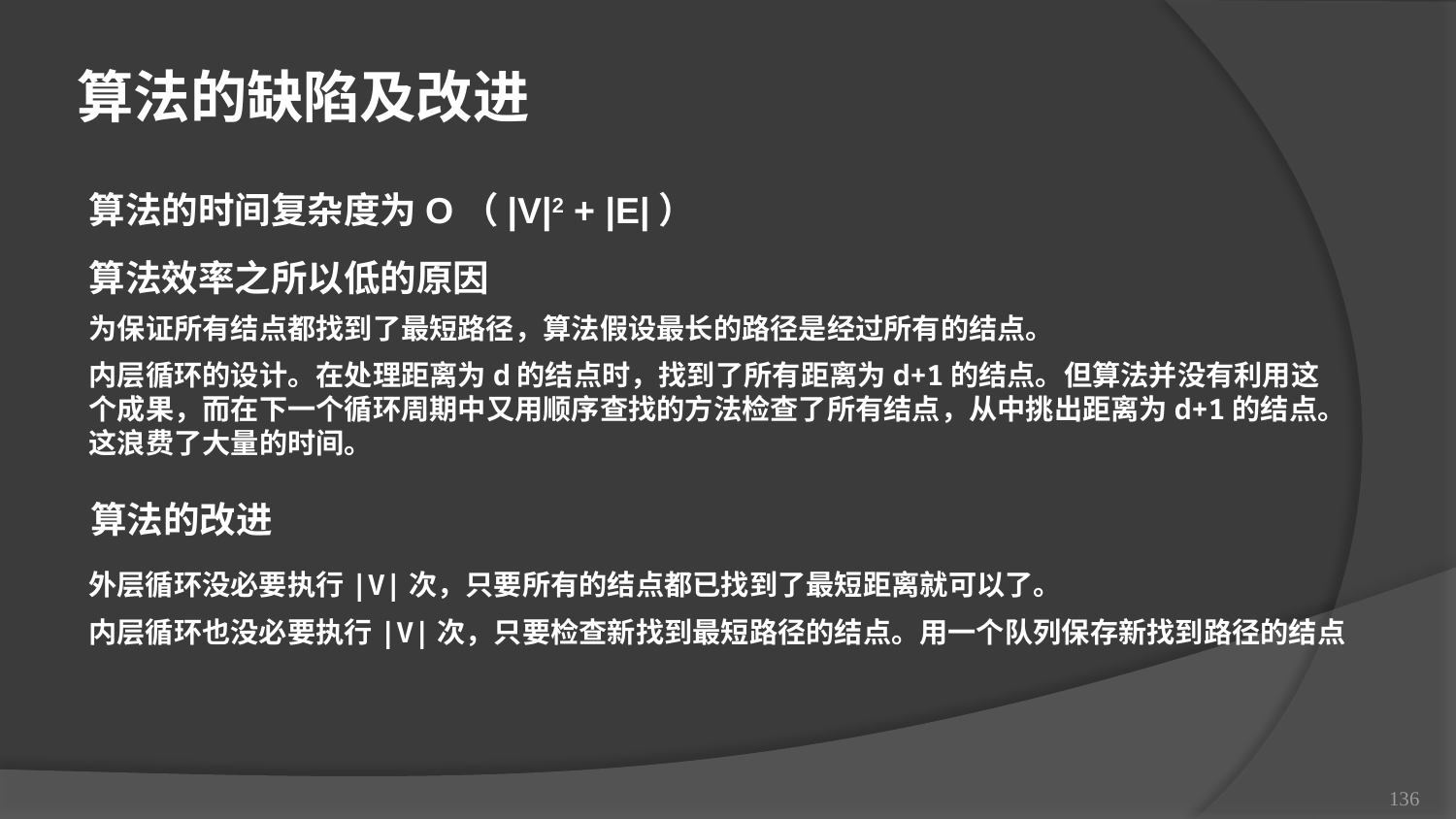

算法的缺陷及改进
算法的时间复杂度为O（|V|2 + |E|）
算法效率之所以低的原因
为保证所有结点都找到了最短路径，算法假设最长的路径是经过所有的结点。
内层循环的设计。在处理距离为d的结点时，找到了所有距离为d+1的结点。但算法并没有利用这个成果，而在下一个循环周期中又用顺序查找的方法检查了所有结点，从中挑出距离为d+1的结点。这浪费了大量的时间。
算法的改进
外层循环没必要执行|V|次，只要所有的结点都已找到了最短距离就可以了。
内层循环也没必要执行|V|次，只要检查新找到最短路径的结点。用一个队列保存新找到路径的结点
136